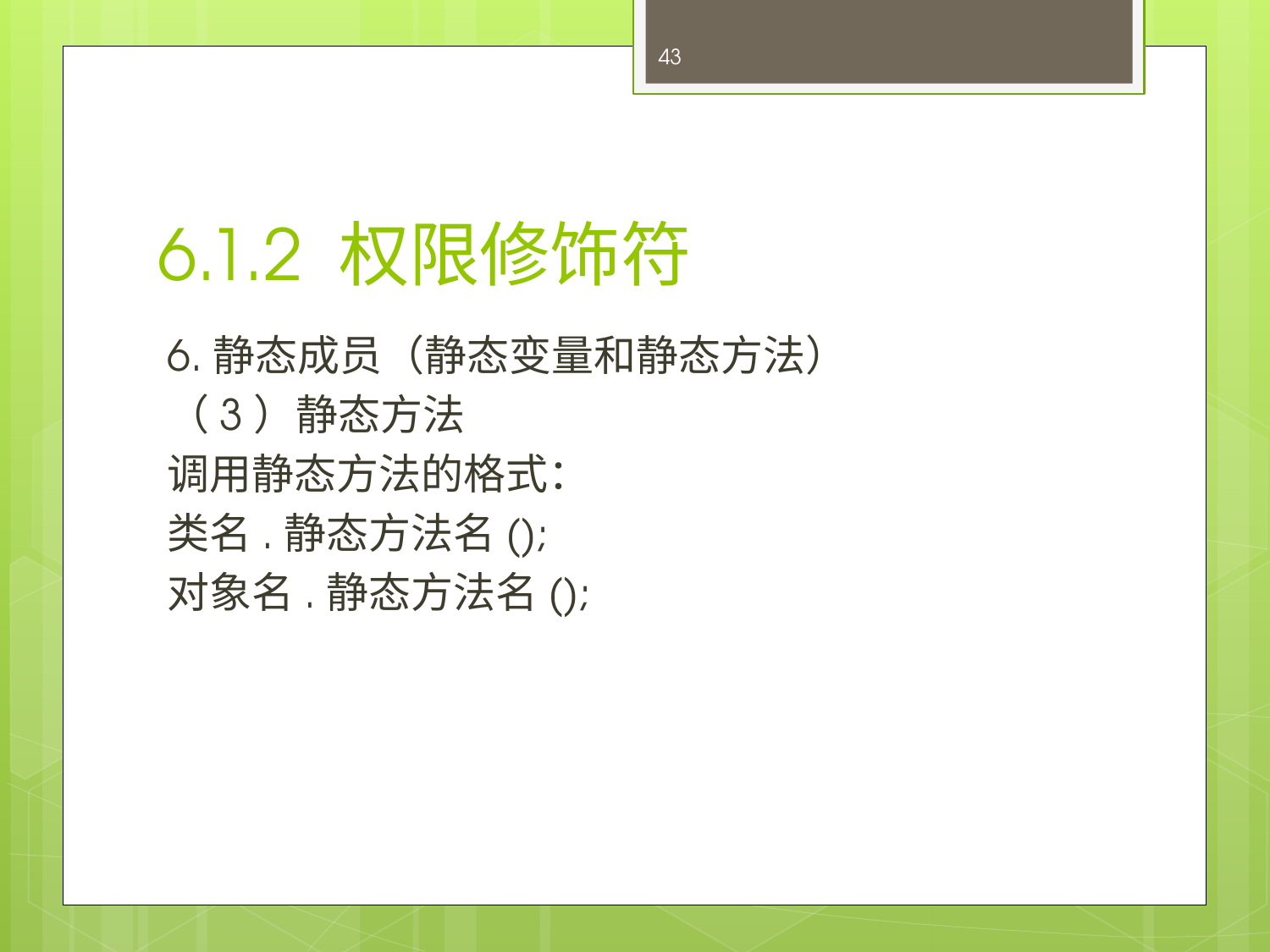

43
# 6.1.2 权限修饰符
6.静态成员（静态变量和静态方法）
（3）静态方法
调用静态方法的格式：
类名.静态方法名();
对象名.静态方法名();